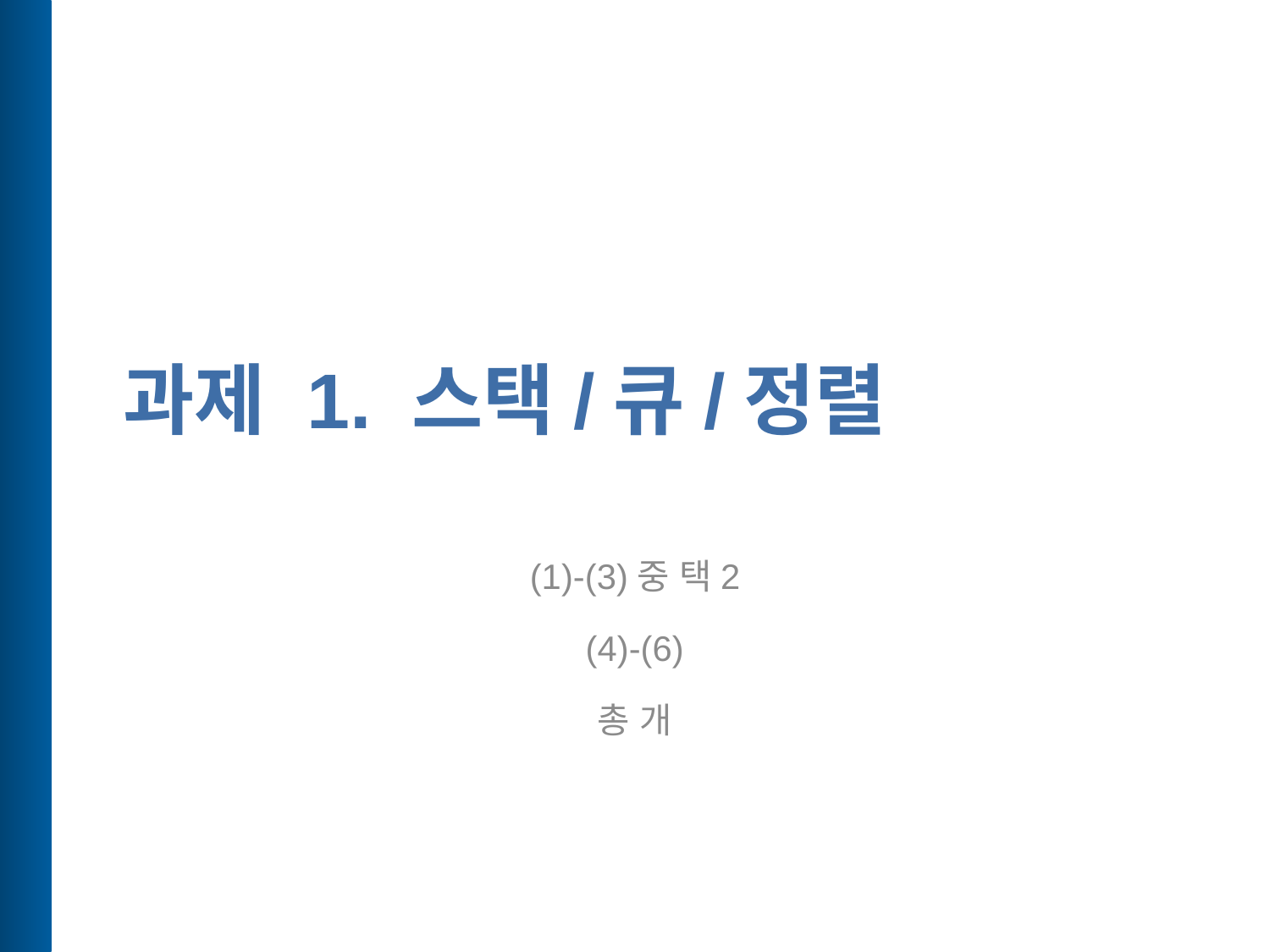

# 과제 1. 스택/큐/정렬
(1)-(3)중 택2
(4)-(6)
총 개